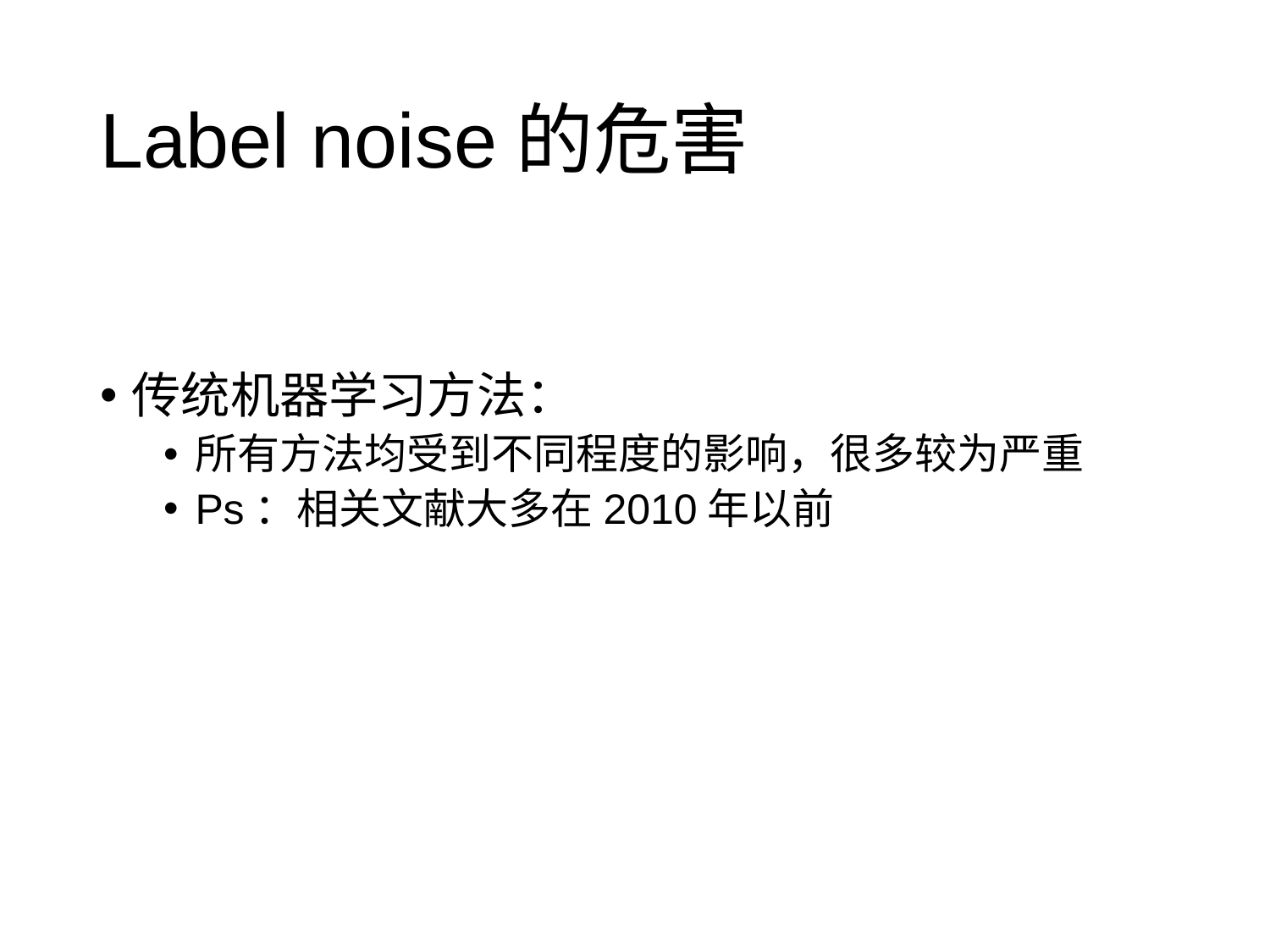

# Label noise的危害
传统机器学习方法：
所有方法均受到不同程度的影响，很多较为严重
Ps：相关文献大多在2010年以前